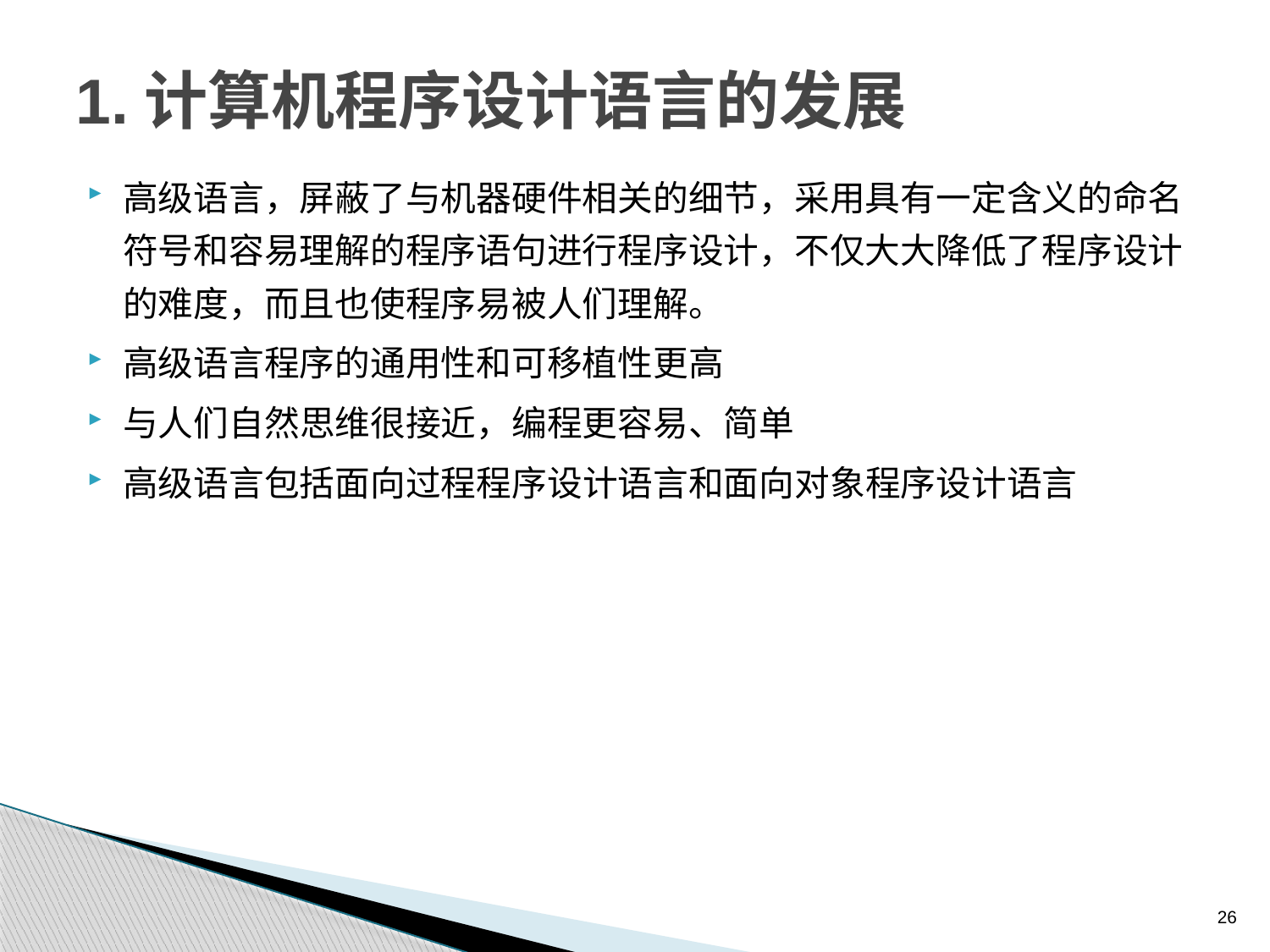

# 1.计算机程序设计语言的发展
高级语言，屏蔽了与机器硬件相关的细节，采用具有一定含义的命名符号和容易理解的程序语句进行程序设计，不仅大大降低了程序设计的难度，而且也使程序易被人们理解。
高级语言程序的通用性和可移植性更高
与人们自然思维很接近，编程更容易、简单
高级语言包括面向过程程序设计语言和面向对象程序设计语言
26